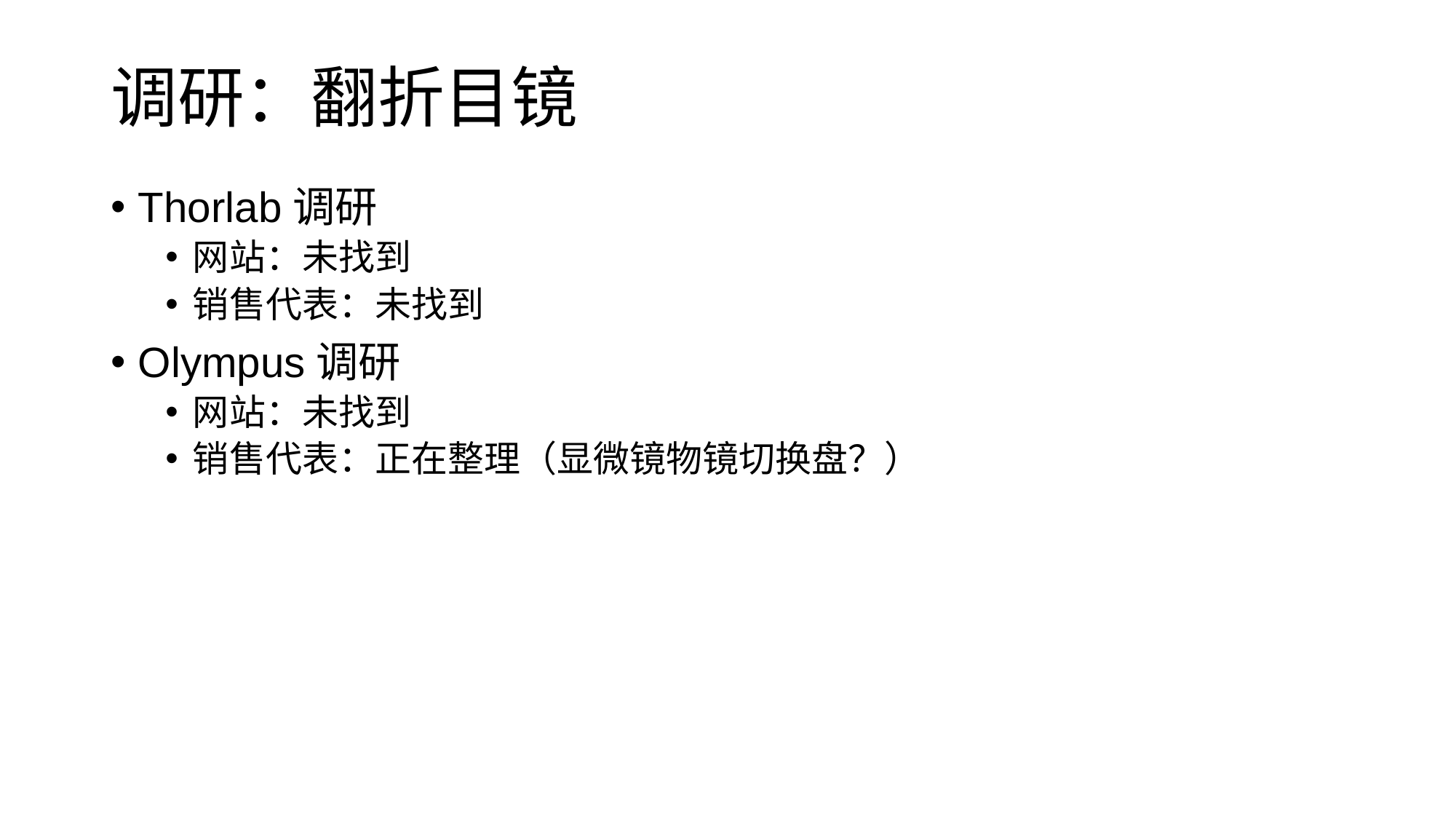

# 调研：翻折目镜
Thorlab调研
网站：未找到
销售代表：未找到
Olympus调研
网站：未找到
销售代表：正在整理（显微镜物镜切换盘？）